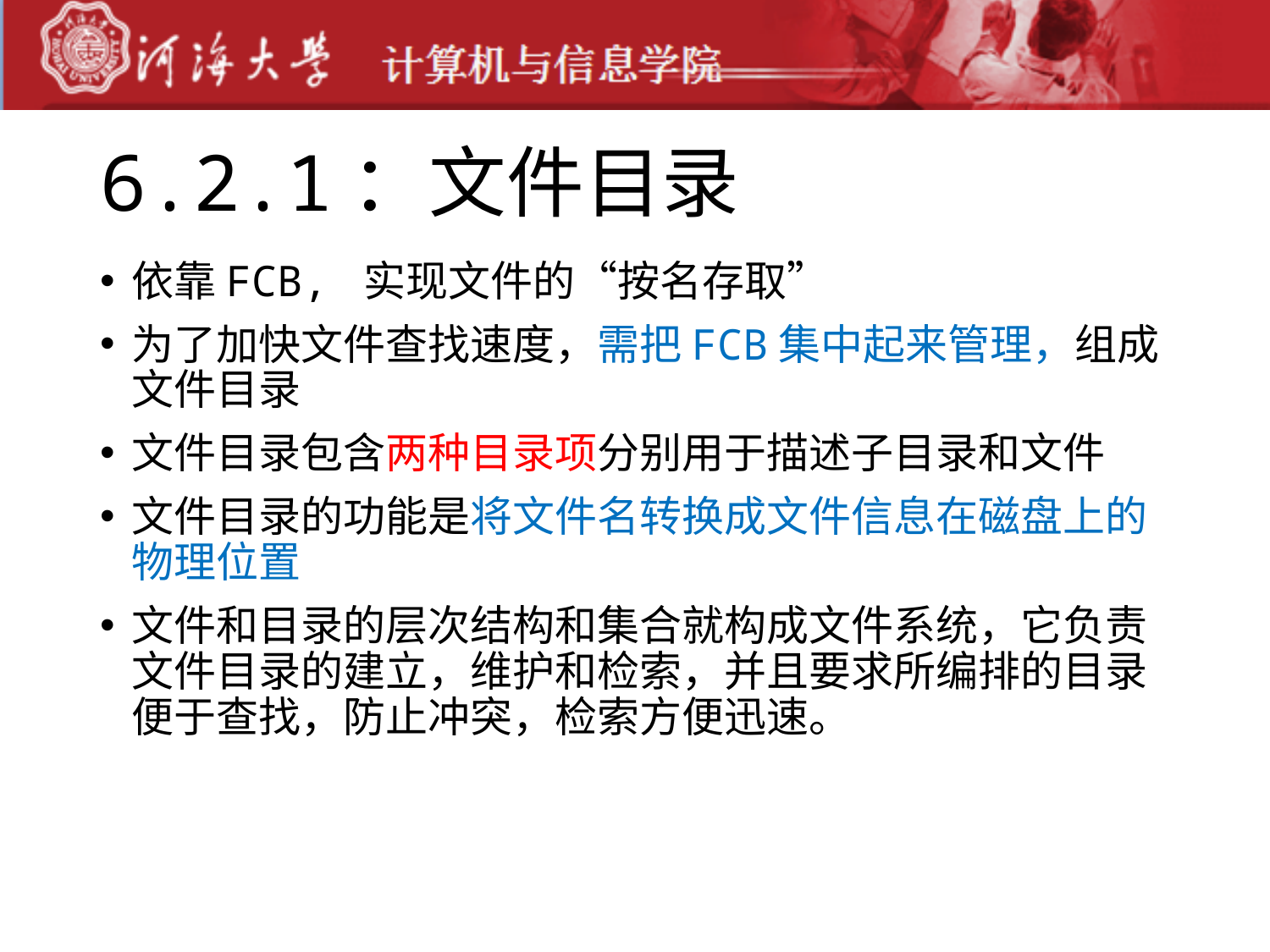

# 6.2.1：文件目录
依靠FCB, 实现文件的“按名存取”
为了加快文件查找速度，需把FCB集中起来管理，组成文件目录
文件目录包含两种目录项分别用于描述子目录和文件
文件目录的功能是将文件名转换成文件信息在磁盘上的物理位置
文件和目录的层次结构和集合就构成文件系统，它负责文件目录的建立，维护和检索，并且要求所编排的目录便于查找，防止冲突，检索方便迅速。